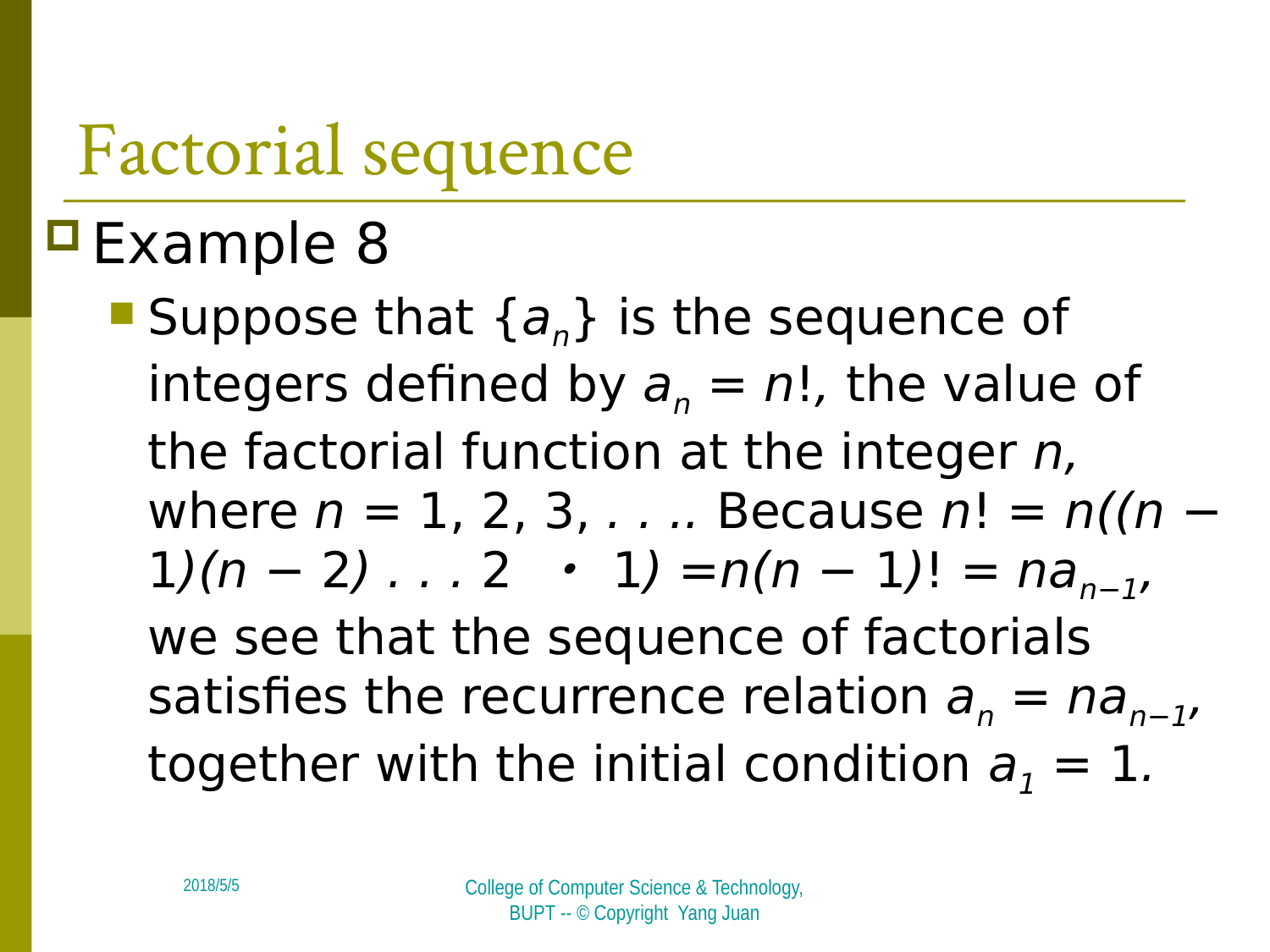

# Factorial sequence
Example 8
Suppose that {an} is the sequence of integers defined by an = n!, the value of the factorial function at the integer n, where n = 1, 2, 3, . . .. Because n! = n((n − 1)(n − 2) . . . 2 ・ 1) =n(n − 1)! = nan−1, we see that the sequence of factorials satisfies the recurrence relation an = nan−1, together with the initial condition a1 = 1.
2018/5/5
College of Computer Science & Technology, BUPT -- © Copyright  Yang Juan